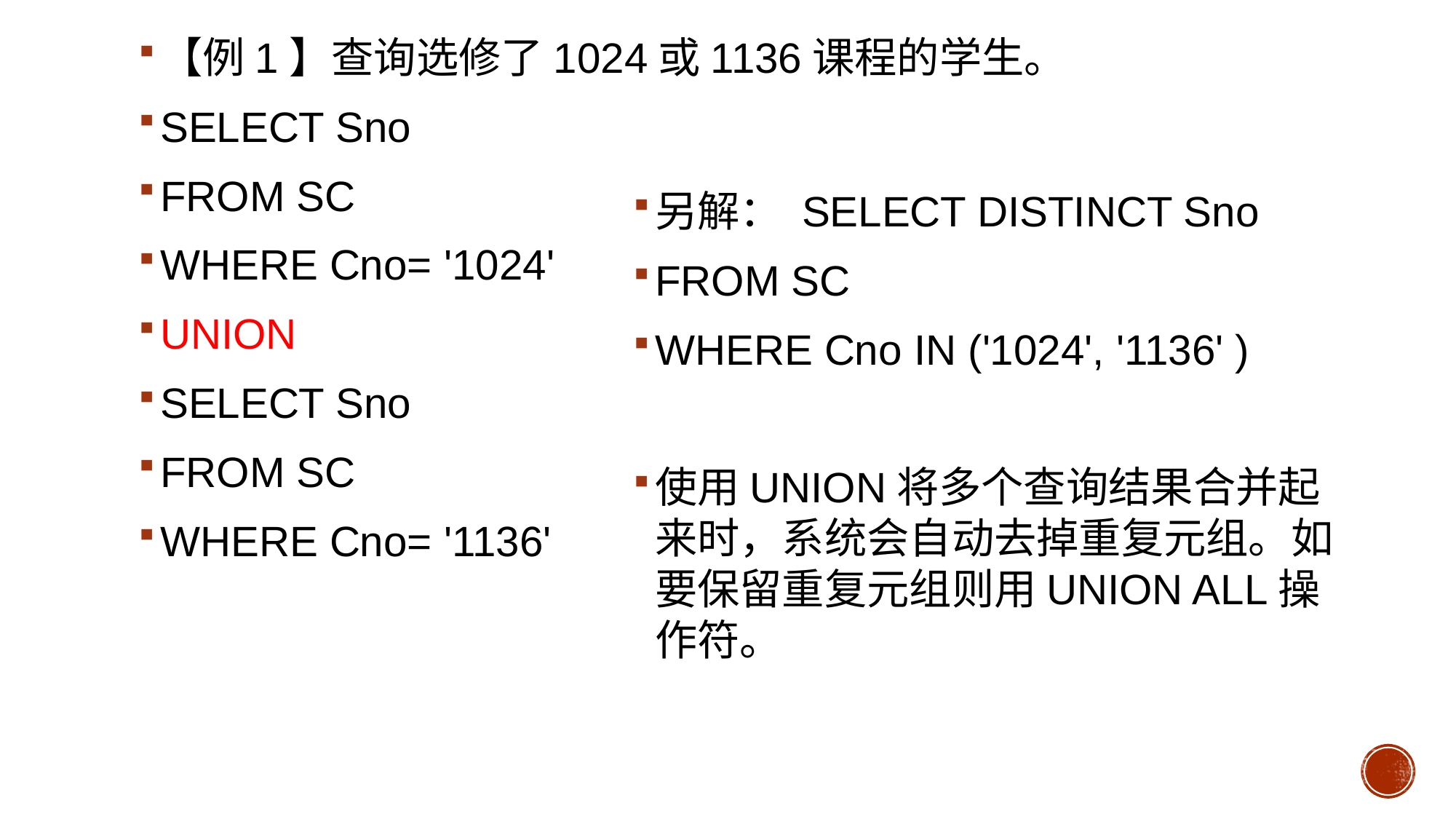

【例1】查询选修了1024或1136课程的学生。
SELECT Sno
FROM SC
WHERE Cno= '1024'
UNION
SELECT Sno
FROM SC
WHERE Cno= '1136'
另解： SELECT DISTINCT Sno
FROM SC
WHERE Cno IN ('1024', '1136' )

使用UNION将多个查询结果合并起来时，系统会自动去掉重复元组。如要保留重复元组则用UNION ALL操作符。
5